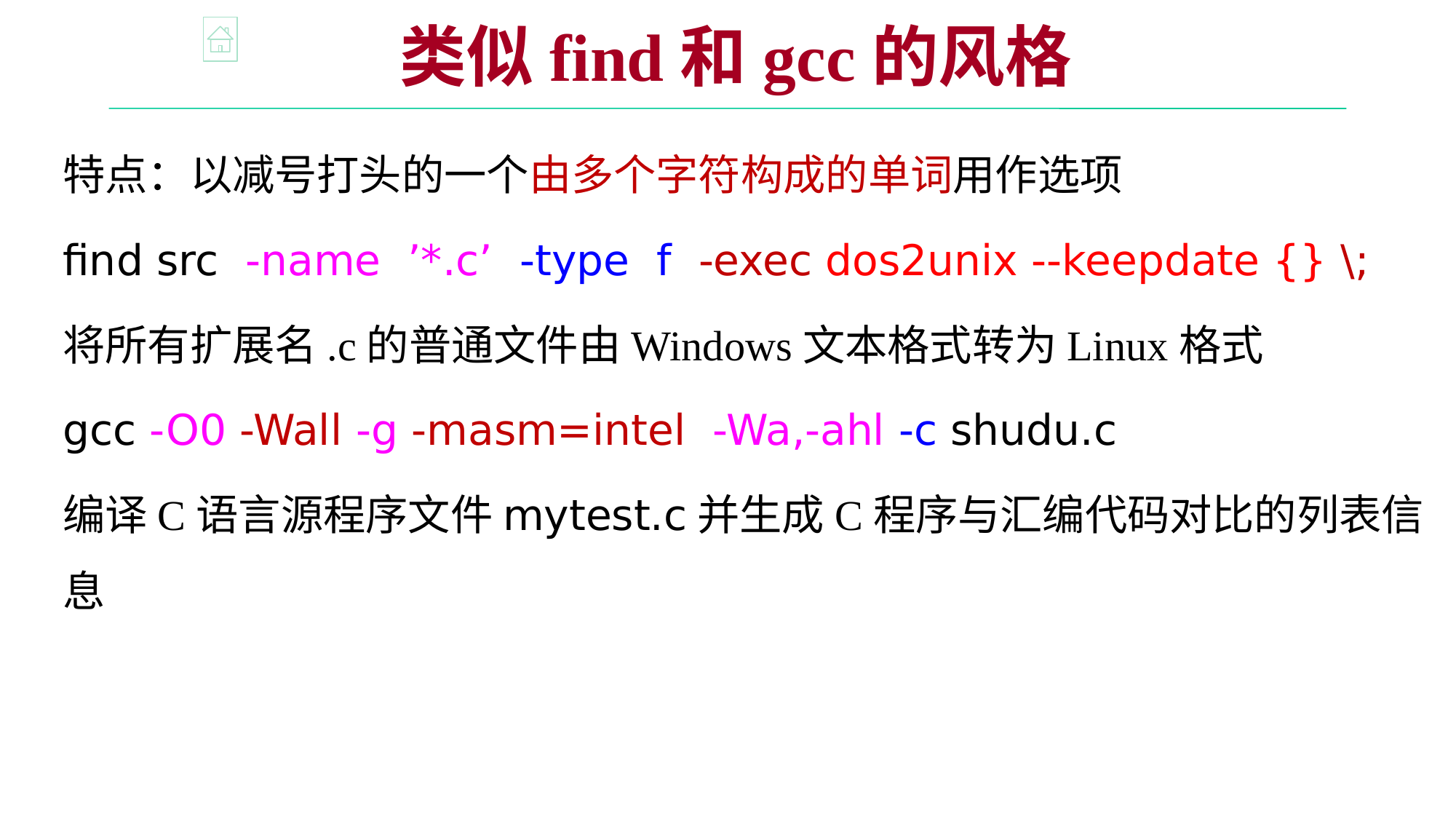

类似find和gcc的风格

特点：以减号打头的一个由多个字符构成的单词用作选项
find src  -name  ’*.c’  -type  f  -exec dos2unix --keepdate {} \;
将所有扩展名.c的普通文件由Windows文本格式转为Linux格式
gcc -O0 -Wall -g -masm=intel  -Wa,-ahl -c shudu.c
编译C语言源程序文件mytest.c并生成C程序与汇编代码对比的列表信息